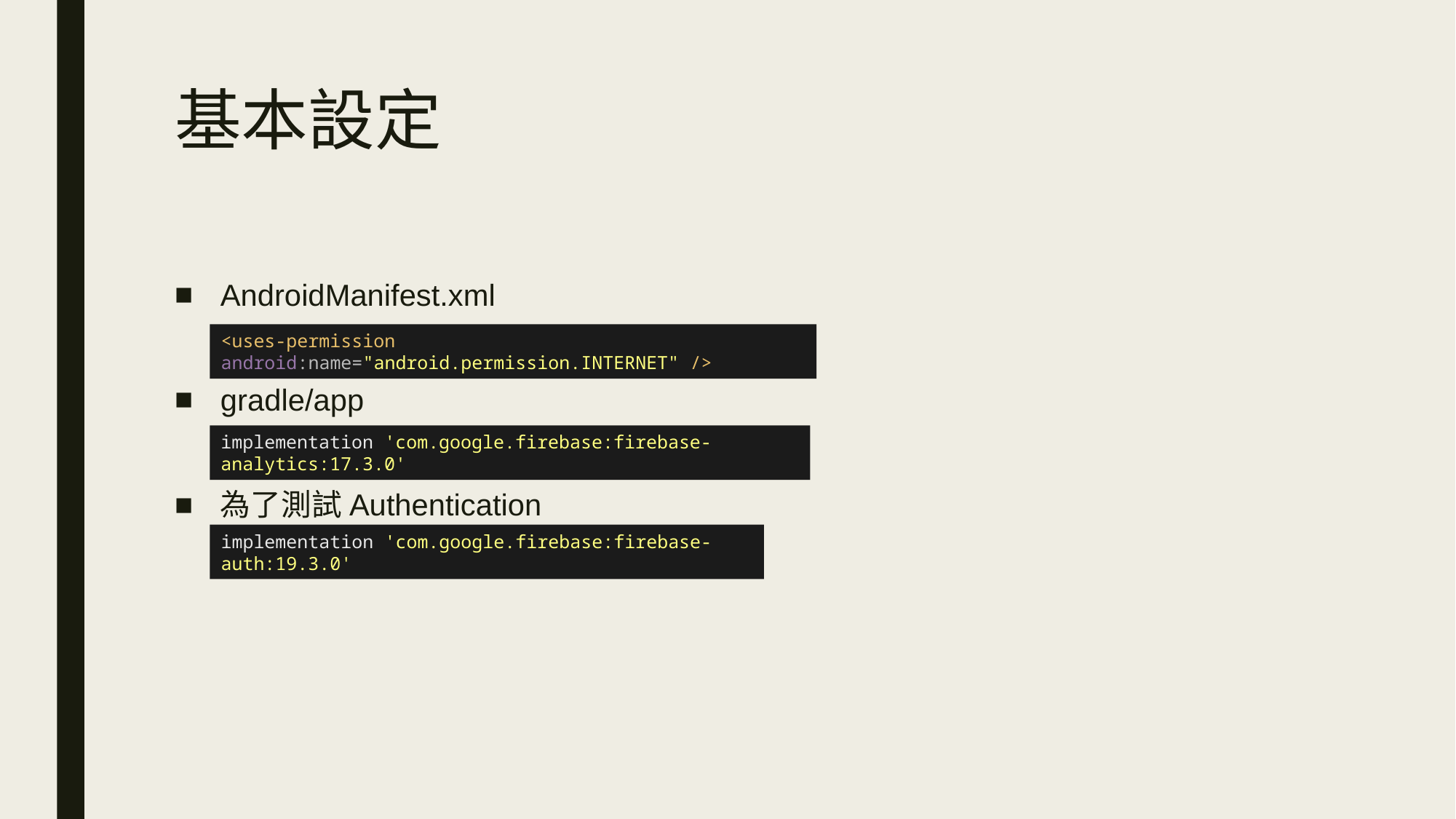

# 基本設定
AndroidManifest.xml

gradle/app

為了測試Authentication
<uses-permission android:name="android.permission.INTERNET" />
implementation 'com.google.firebase:firebase-analytics:17.3.0'
implementation 'com.google.firebase:firebase-auth:19.3.0'